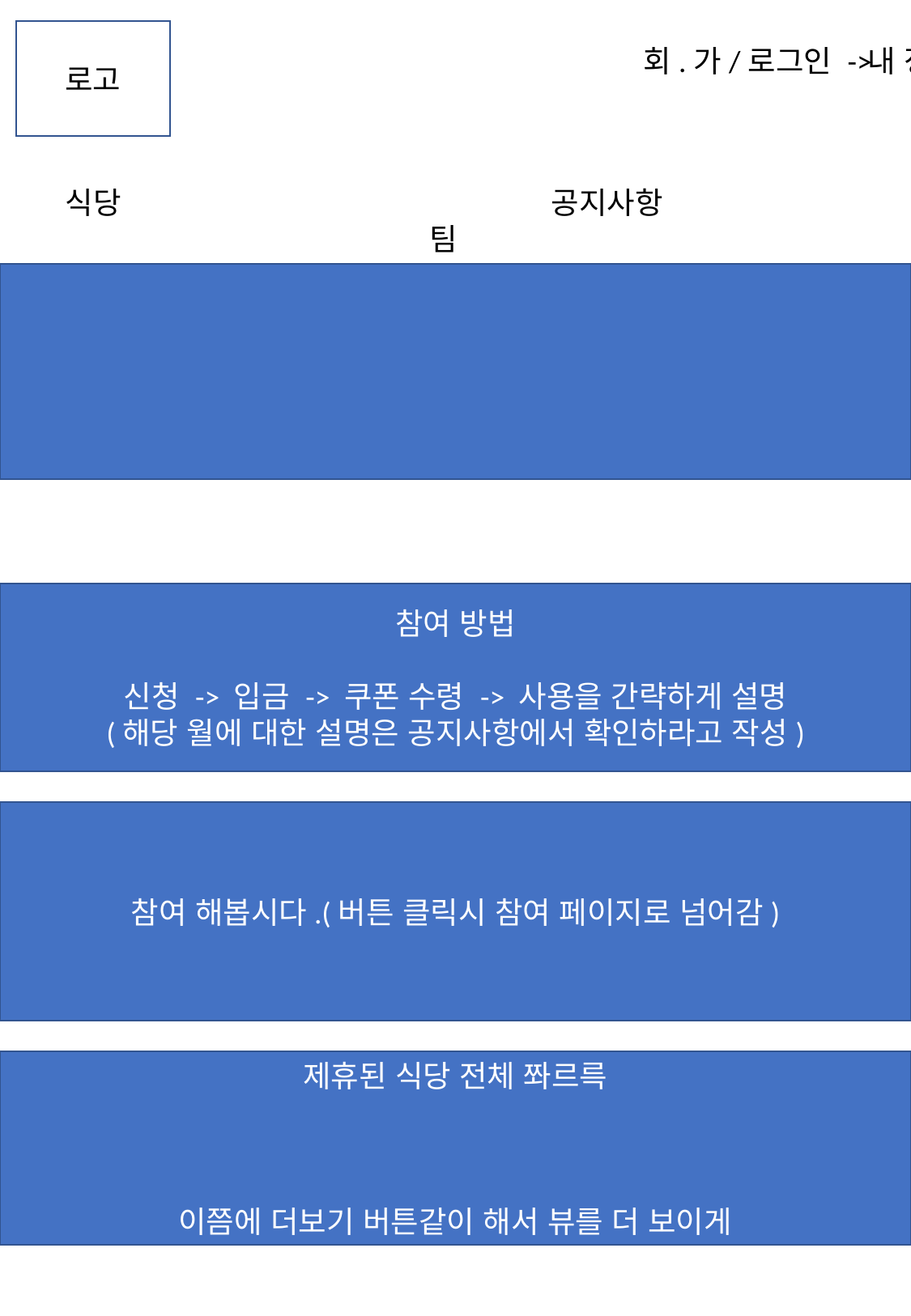

식당				공지사항					팀

참여 방법

신청 -> 입금 -> 쿠폰 수령 -> 사용을 간략하게 설명
(해당 월에 대한 설명은 공지사항에서 확인하라고 작성)
참여 해봅시다.(버튼 클릭시 참여 페이지로 넘어감)
제휴된 식당 전체 쫘르륵

이쯤에 더보기 버튼같이 해서 뷰를 더 보이게